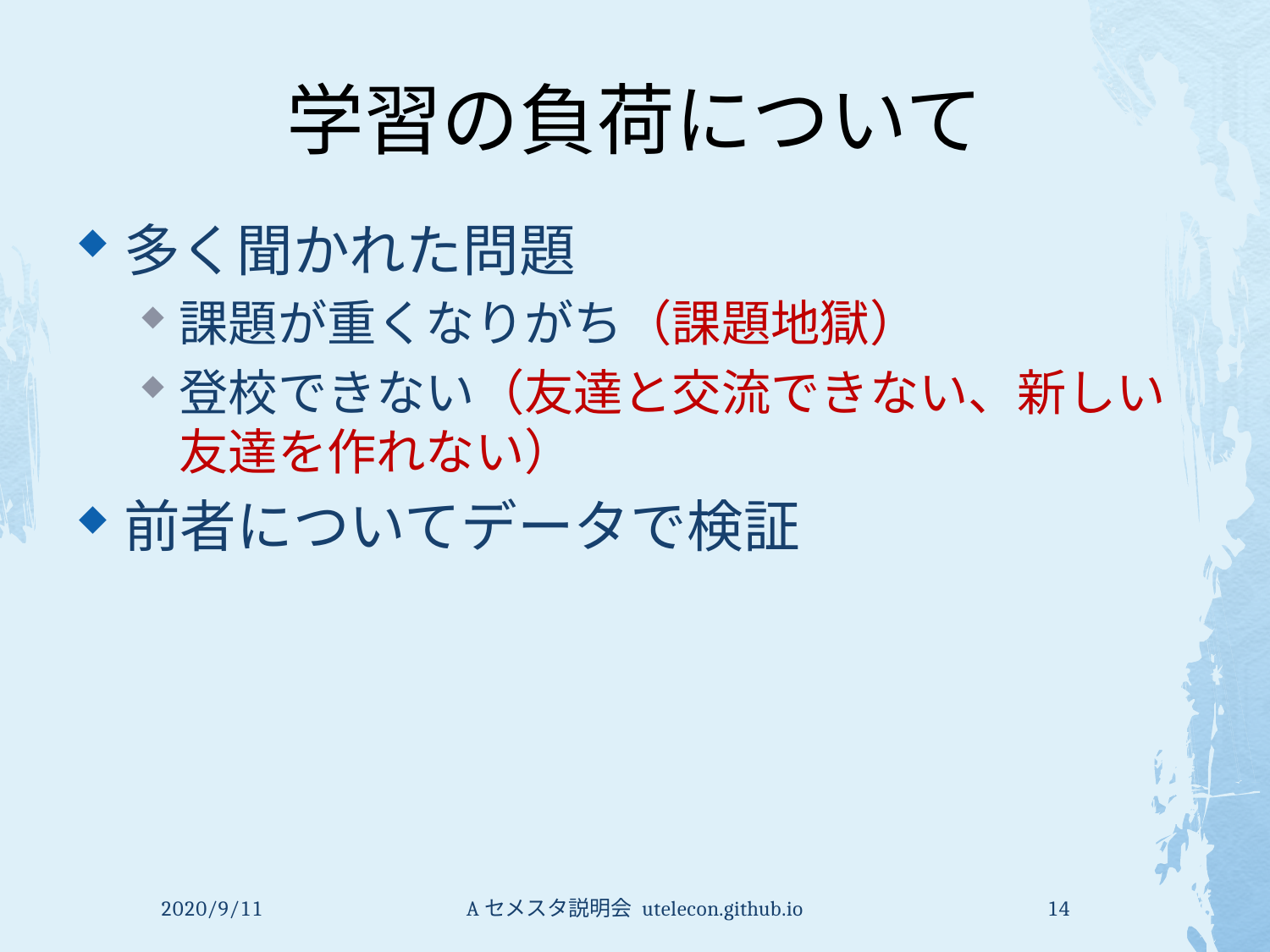

# 学習の負荷について
多く聞かれた問題
課題が重くなりがち（課題地獄）
登校できない（友達と交流できない、新しい友達を作れない）
前者についてデータで検証
2020/9/11
Aセメスタ説明会 utelecon.github.io
14